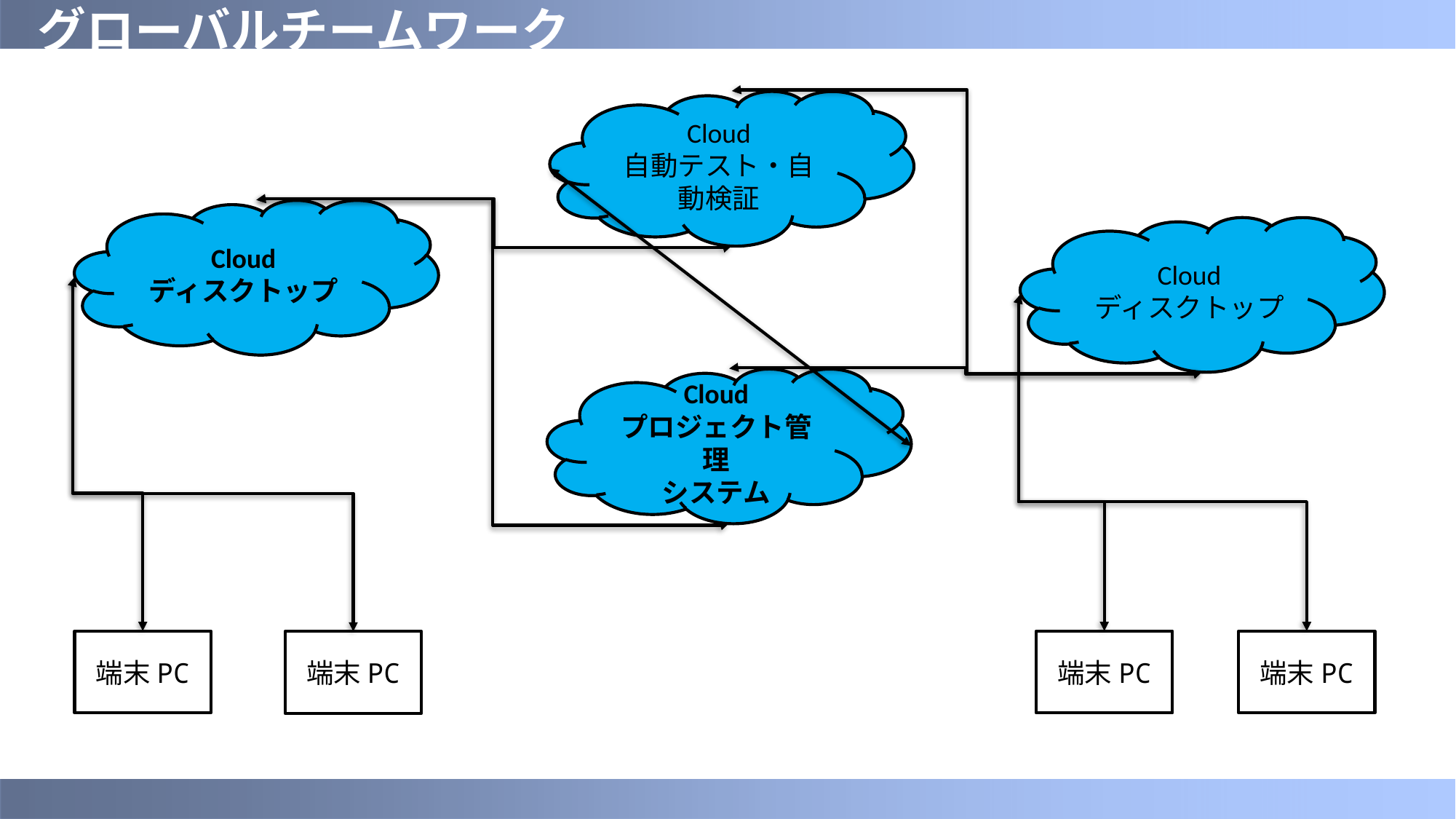

# グローバルチームワーク
Cloud
自動テスト・自動検証
Cloud
ディスクトップ
Cloud
ディスクトップ
Cloud
プロジェクト管理
システム
端末PC
端末PC
端末PC
端末PC